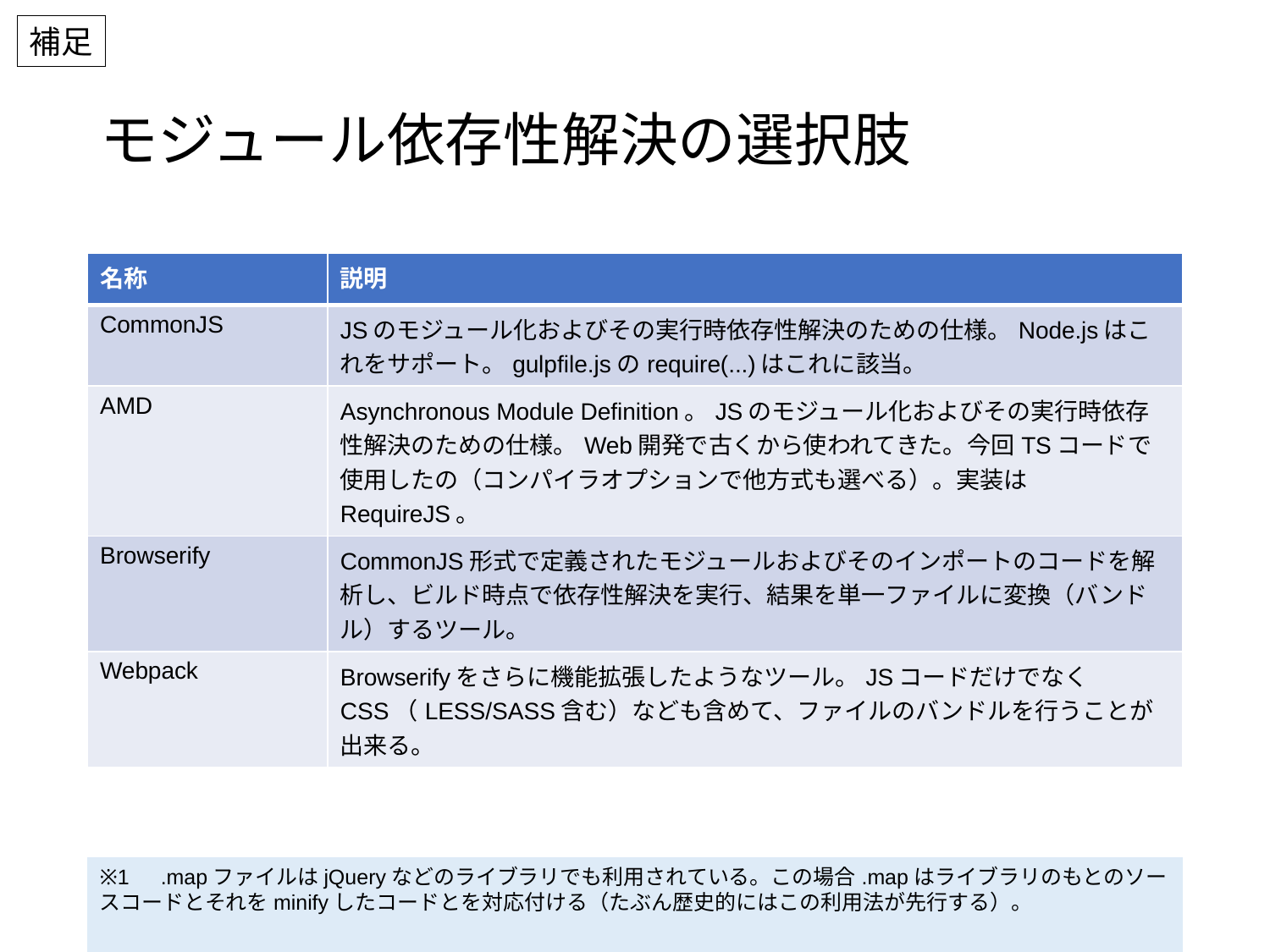

補足
# モジュール依存性解決の選択肢
| 名称 | 説明 |
| --- | --- |
| CommonJS | JSのモジュール化およびその実行時依存性解決のための仕様。Node.jsはこれをサポート。gulpfile.jsのrequire(...)はこれに該当。 |
| AMD | Asynchronous Module Definition。JSのモジュール化およびその実行時依存性解決のための仕様。Web開発で古くから使われてきた。今回TSコードで使用したの（コンパイラオプションで他方式も選べる）。実装はRequireJS。 |
| Browserify | CommonJS形式で定義されたモジュールおよびそのインポートのコードを解析し、ビルド時点で依存性解決を実行、結果を単一ファイルに変換（バンドル）するツール。 |
| Webpack | Browserifyをさらに機能拡張したようなツール。JSコードだけでなくCSS（LESS/SASS含む）なども含めて、ファイルのバンドルを行うことが出来る。 |
※1　.mapファイルはjQueryなどのライブラリでも利用されている。この場合.mapはライブラリのもとのソースコードとそれをminifyしたコードとを対応付ける（たぶん歴史的にはこの利用法が先行する）。